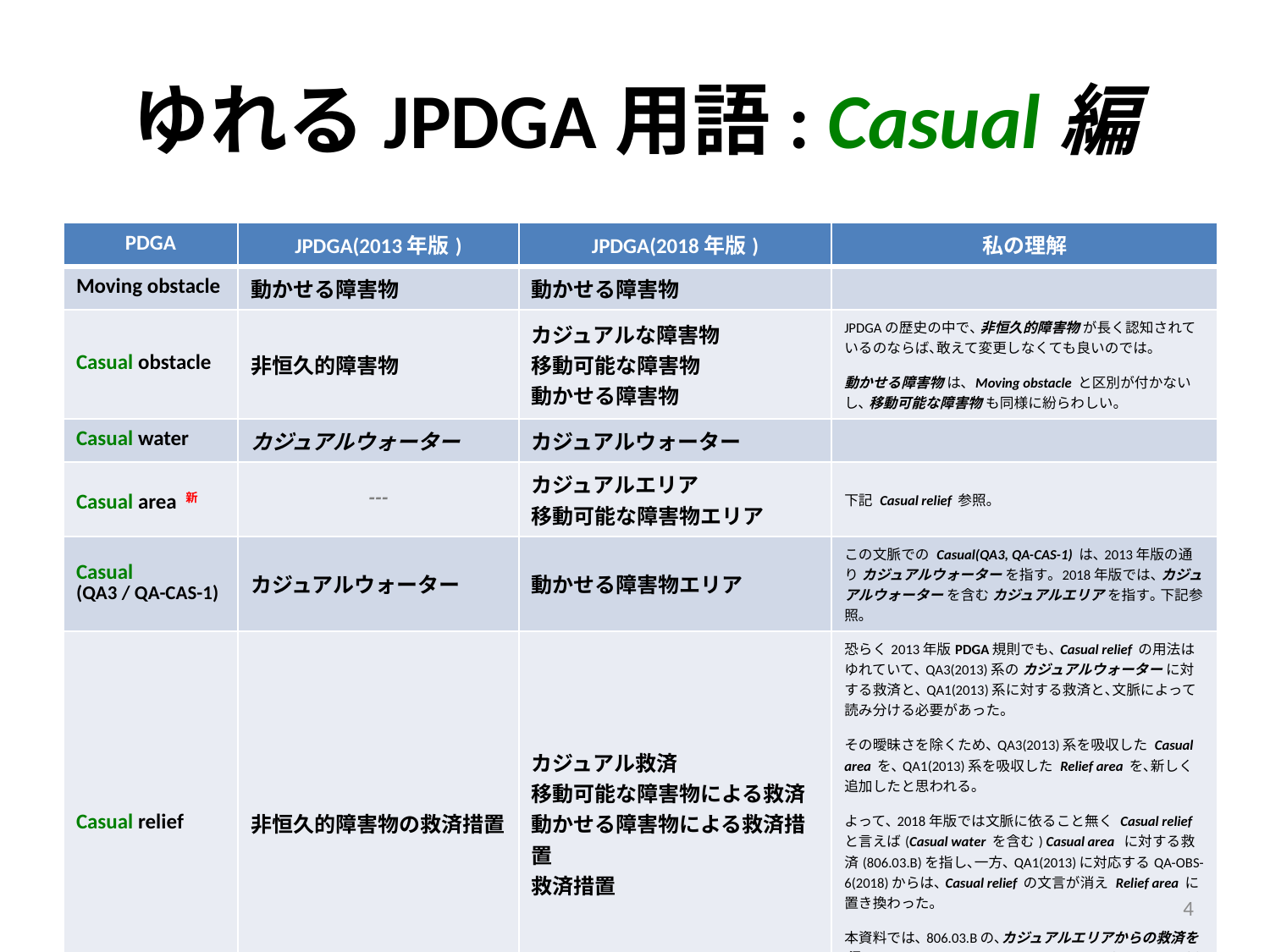

# ゆれるJPDGA用語: Casual編
| PDGA | JPDGA(2013年版) | JPDGA(2018年版) | 私の理解 |
| --- | --- | --- | --- |
| Moving obstacle | 動かせる障害物 | 動かせる障害物 |  |
| Casual obstacle | 非恒久的障害物 | カジュアルな障害物 移動可能な障害物 動かせる障害物 | JPDGAの歴史の中で､ 非恒久的障害物 が長く認知されているのならば､敢えて変更しなくても良いのでは｡ 動かせる障害物 は､ Moving obstacle と区別が付かないし､ 移動可能な障害物 も同様に紛らわしい｡ |
| Casual water | カジュアルウォーター | カジュアルウォーター |  |
| Casual area 新 | --- | カジュアルエリア 移動可能な障害物エリア | 下記 Casual relief 参照｡ |
| Casual (QA3 / QA-CAS-1) | カジュアルウォーター | 動かせる障害物エリア | この文脈での Casual(QA3, QA-CAS-1) は､2013年版の通り カジュアルウォーター を指す｡ 2018年版では､ カジュアルウォーター を含む カジュアルエリア を指す｡ 下記参照｡ |
| Casual relief | 非恒久的障害物の救済措置 | カジュアル救済 移動可能な障害物による救済 動かせる障害物による救済措置 救済措置 | 恐らく2013年版PDGA規則でも､Casual relief の用法はゆれていて､QA3(2013)系の カジュアルウォーター に対する救済と､QA1(2013)系に対する救済と､文脈によって読み分ける必要があった｡ その曖昧さを除くため､QA3(2013)系を吸収した Casual area を､QA1(2013)系を吸収した Relief area を､新しく追加したと思われる｡ よって､2018年版では文脈に依ること無く Casual relief と言えば(Casual water を含む) Casual area に対する救済(806.03.B)を指し､一方､QA1(2013)に対応するQA-OBS-6(2018)からは､Casual relief の文言が消え Relief area に置き換わった｡ 本資料では､806.03.Bの､カジュアルエリアからの救済を得る… (To obtain relief from a casual area) から取って､以後Casual relief を カジュアルエリアからの救済 と呼ぶこととする｡ |
4